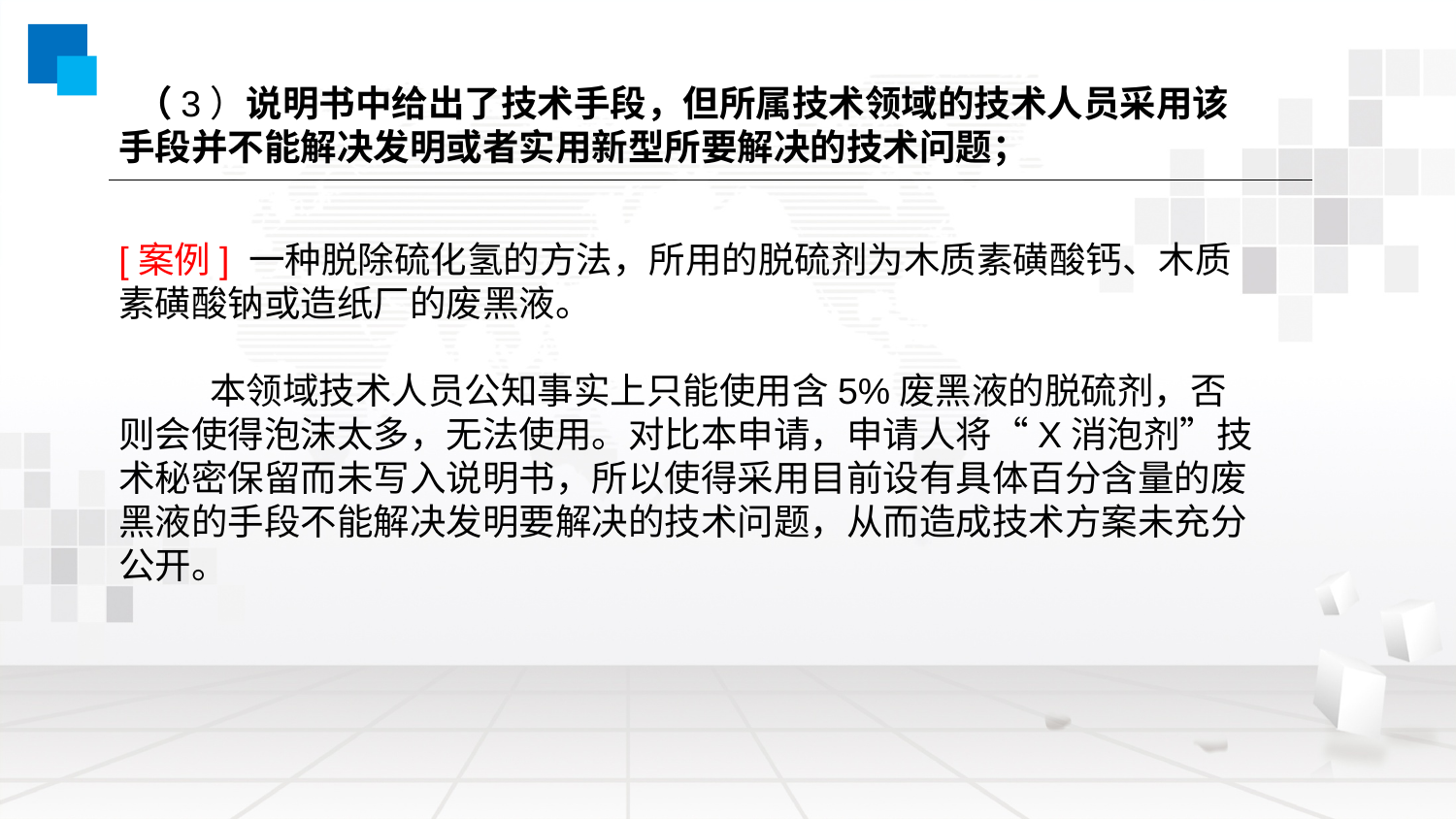

（3）说明书中给出了技术手段，但所属技术领域的技术人员采用该手段并不能解决发明或者实用新型所要解决的技术问题；
[案例] 一种脱除硫化氢的方法，所用的脱硫剂为木质素磺酸钙、木质素磺酸钠或造纸厂的废黑液。

          本领域技术人员公知事实上只能使用含5%废黑液的脱硫剂，否则会使得泡沫太多，无法使用。对比本申请，申请人将“X消泡剂”技术秘密保留而未写入说明书，所以使得采用目前设有具体百分含量的废黑液的手段不能解决发明要解决的技术问题，从而造成技术方案未充分公开。